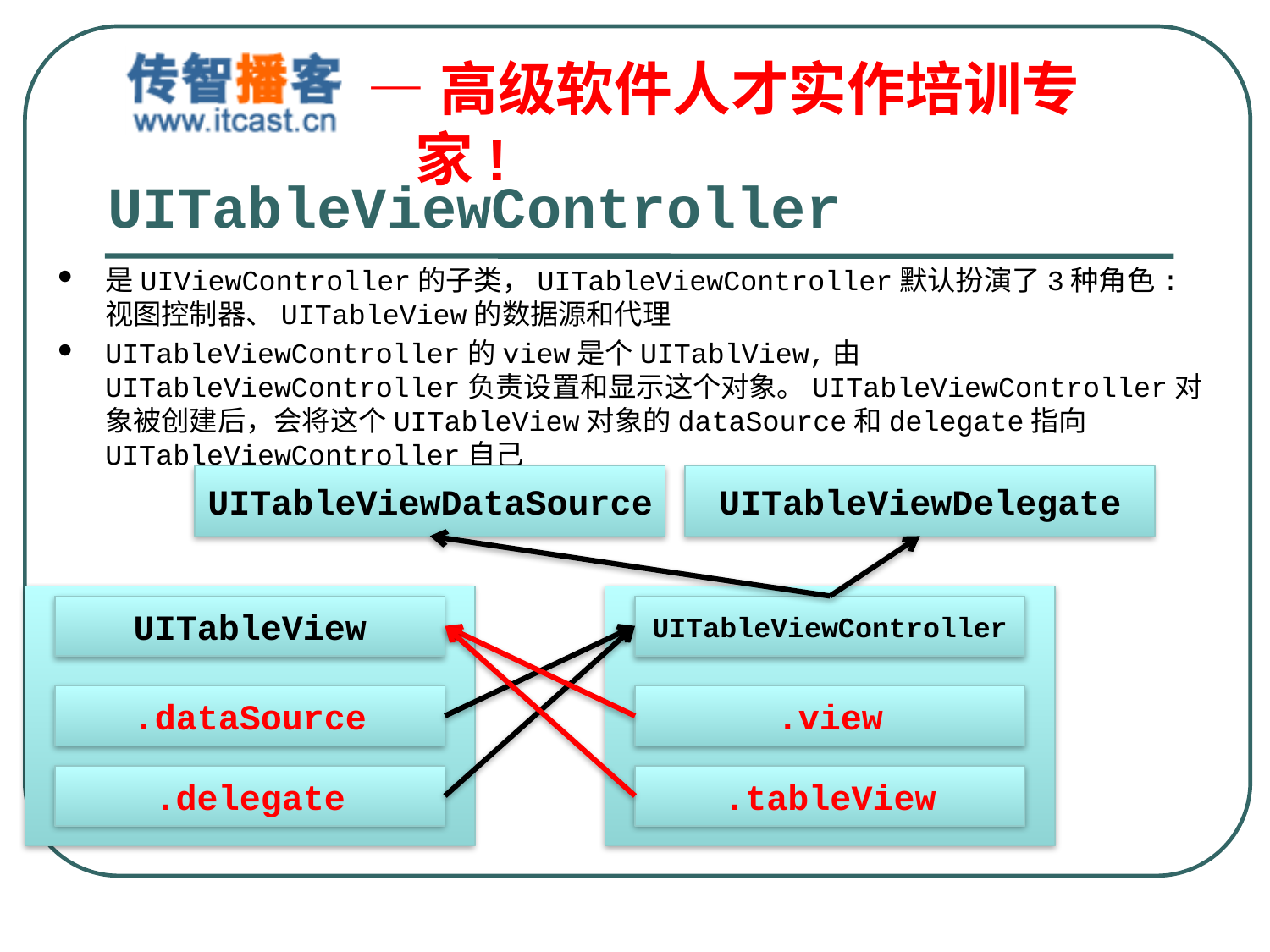

# UITableViewController
是UIViewController的子类，UITableViewController默认扮演了3种角色:视图控制器、UITableView的数据源和代理
UITableViewController的view是个UITablView,由UITableViewController负责设置和显示这个对象。UITableViewController对象被创建后，会将这个UITableView对象的dataSource和delegate指向UITableViewController自己

UITableViewDataSource
UITableViewDelegate

UITableView
.dataSource
.delegate

UITableViewController
.view
.tableView